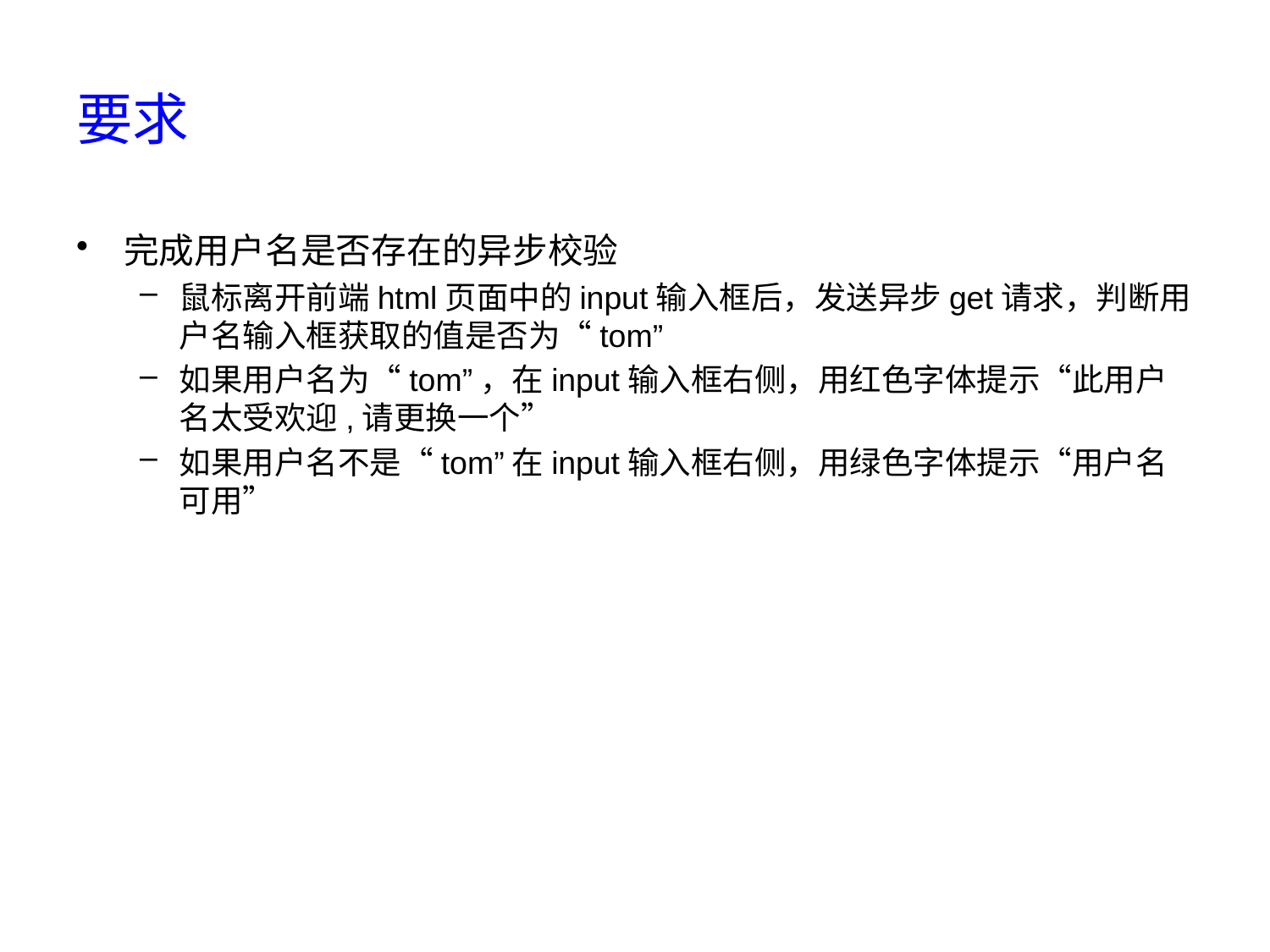

# 要求
完成用户名是否存在的异步校验
鼠标离开前端html页面中的input输入框后，发送异步get请求，判断用户名输入框获取的值是否为“tom”
如果用户名为“tom”，在input输入框右侧，用红色字体提示“此用户名太受欢迎,请更换一个”
如果用户名不是“tom”在input输入框右侧，用绿色字体提示“用户名可用”